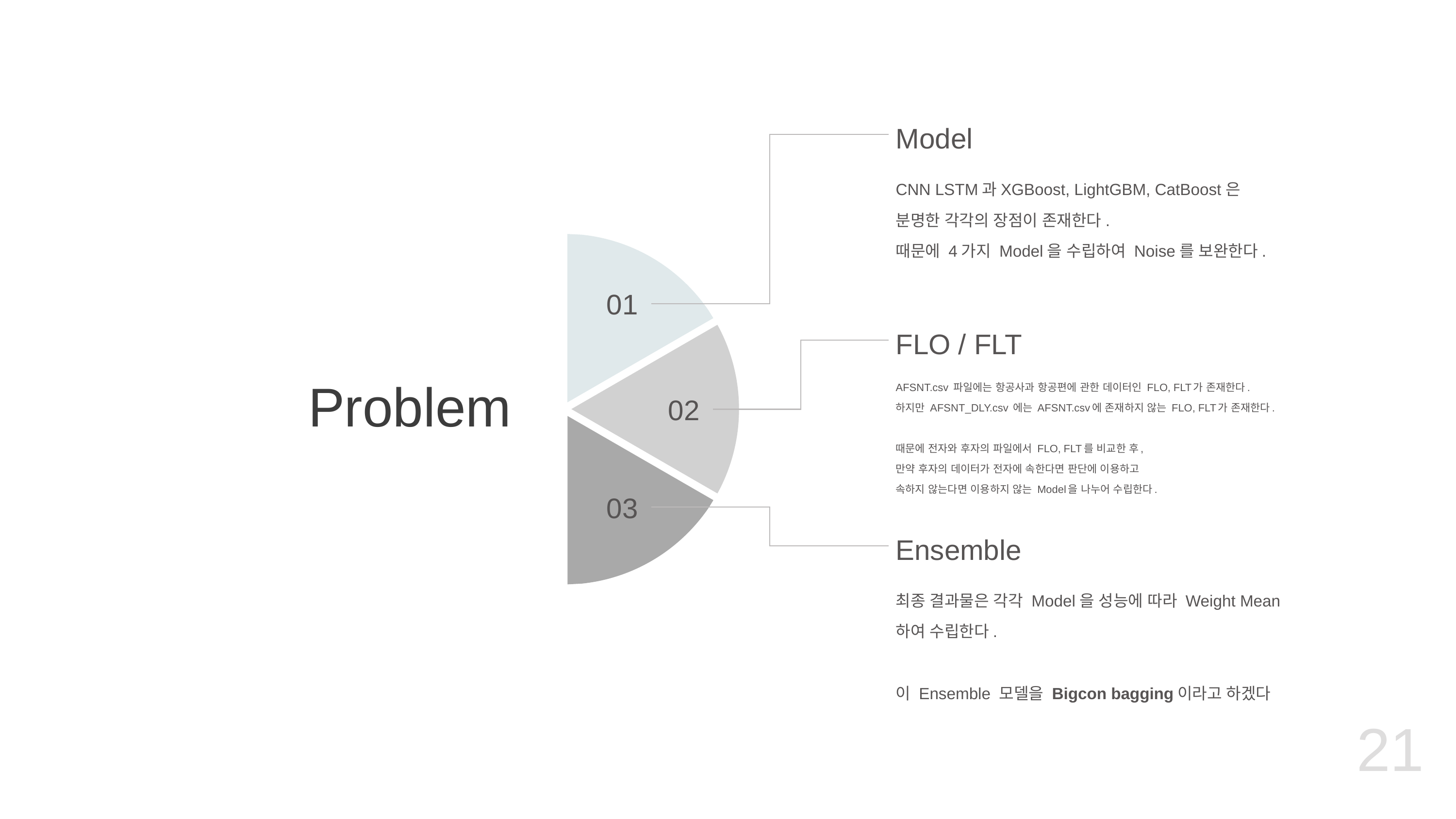

Model
CNN LSTM과XGBoost, LightGBM, CatBoost은
분명한 각각의 장점이 존재한다.
때문에 4가지 Model을 수립하여 Noise를 보완한다.
01
# Problem
FLO / FLT
AFSNT.csv 파일에는 항공사과 항공편에 관한 데이터인 FLO, FLT가 존재한다.
하지만 AFSNT_DLY.csv 에는 AFSNT.csv에 존재하지 않는 FLO, FLT가 존재한다.

때문에 전자와 후자의 파일에서 FLO, FLT를 비교한 후,
만약 후자의 데이터가 전자에 속한다면 판단에 이용하고
속하지 않는다면 이용하지 않는 Model을 나누어 수립한다.
02
03
Ensemble
최종 결과물은 각각 Model을 성능에 따라 Weight Mean하여 수립한다.

이 Ensemble 모델을 Bigcon bagging이라고 하겠다
21